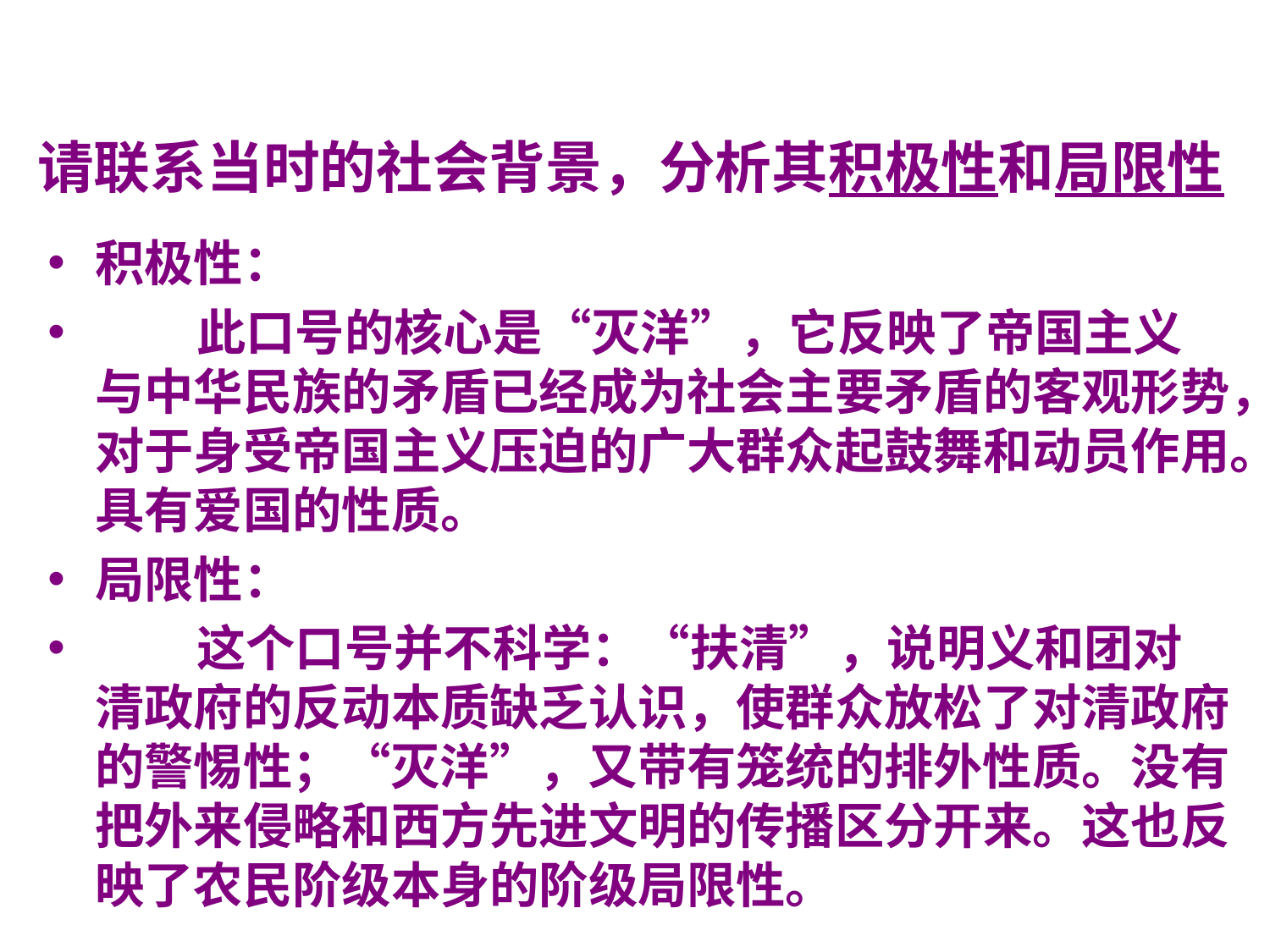

请联系当时的社会背景，分析其积极性和局限性
积极性：
        此口号的核心是“灭洋”，它反映了帝国主义与中华民族的矛盾已经成为社会主要矛盾的客观形势，对于身受帝国主义压迫的广大群众起鼓舞和动员作用。具有爱国的性质。
局限性：
        这个口号并不科学：“扶清”，说明义和团对清政府的反动本质缺乏认识，使群众放松了对清政府的警惕性；“灭洋”，又带有笼统的排外性质。没有把外来侵略和西方先进文明的传播区分开来。这也反映了农民阶级本身的阶级局限性。